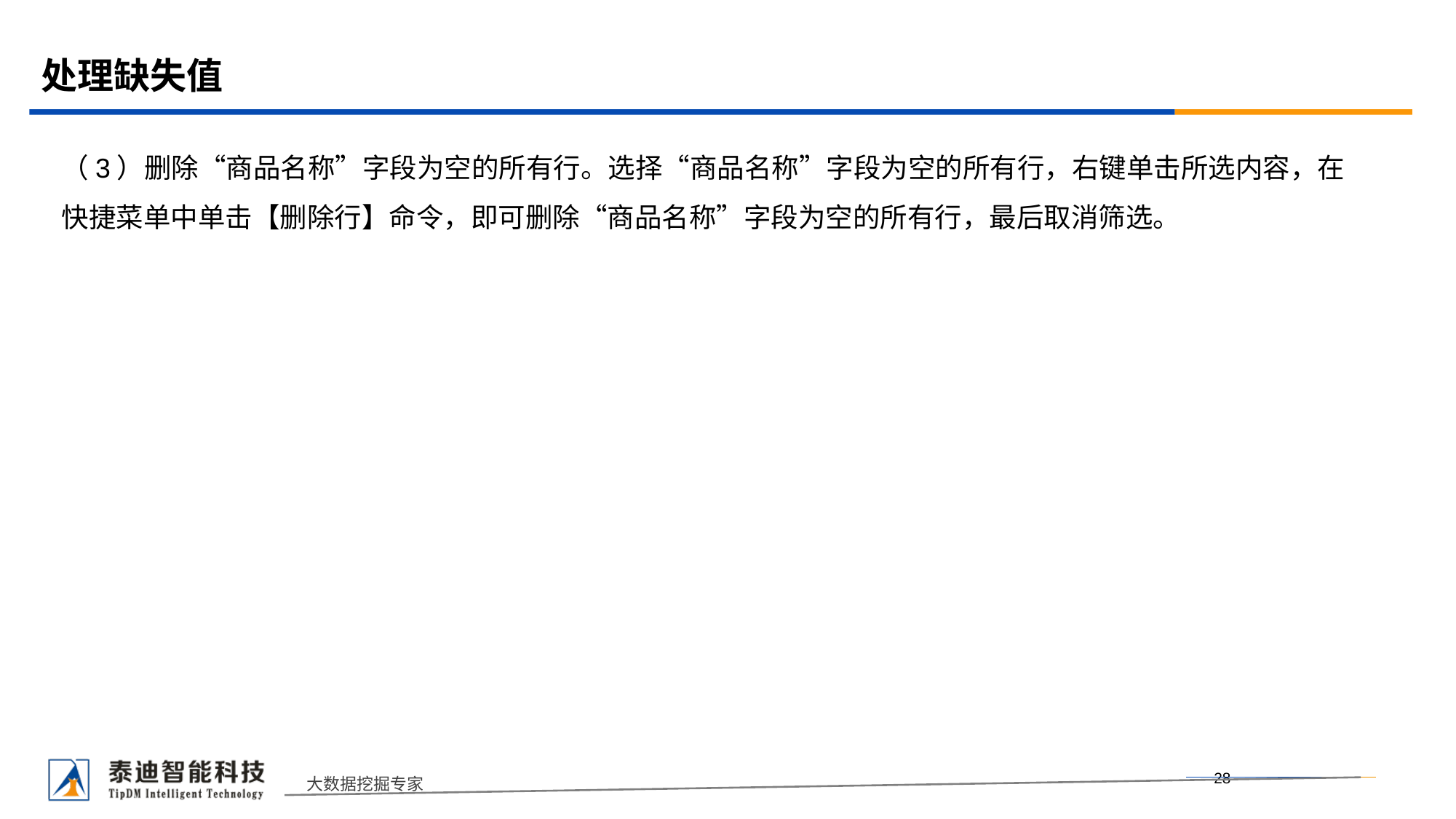

# 处理缺失值
（3）删除“商品名称”字段为空的所有行。选择“商品名称”字段为空的所有行，右键单击所选内容，在快捷菜单中单击【删除行】命令，即可删除“商品名称”字段为空的所有行，最后取消筛选。